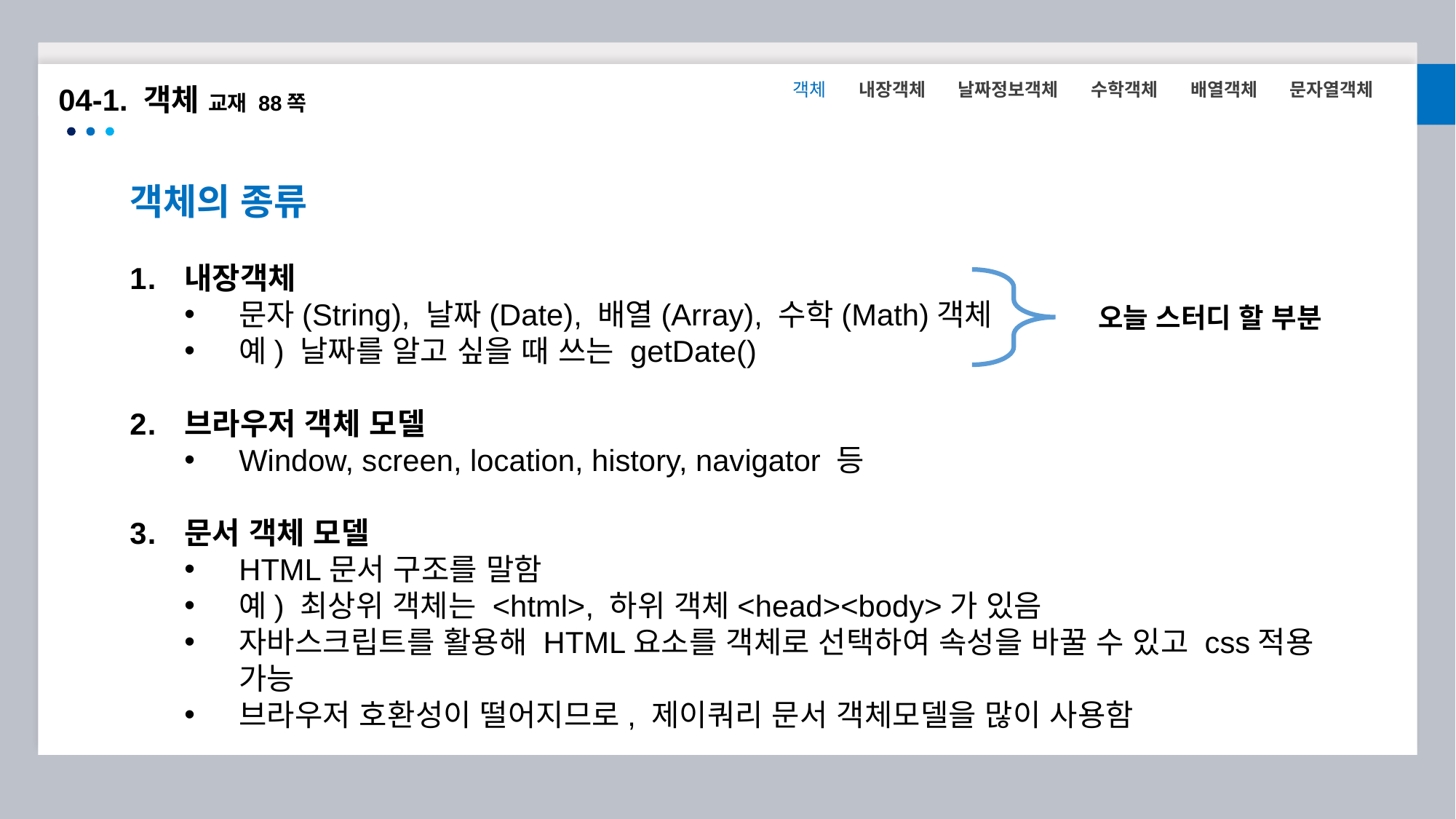

객체
내장객체
날짜정보객체
수학객체
배열객체
문자열객체
04-1. 객체 교재 88쪽

객체의 종류

내장객체
문자(String), 날짜(Date), 배열(Array), 수학(Math)객체
예) 날짜를 알고 싶을 때 쓰는 getDate()

브라우저 객체 모델
Window, screen, location, history, navigator 등

문서 객체 모델
HTML문서 구조를 말함
예) 최상위 객체는 <html>, 하위 객체<head><body>가 있음
자바스크립트를 활용해 HTML요소를 객체로 선택하여 속성을 바꿀 수 있고 css적용 가능
브라우저 호환성이 떨어지므로, 제이쿼리 문서 객체모델을 많이 사용함

오늘 스터디 할 부분